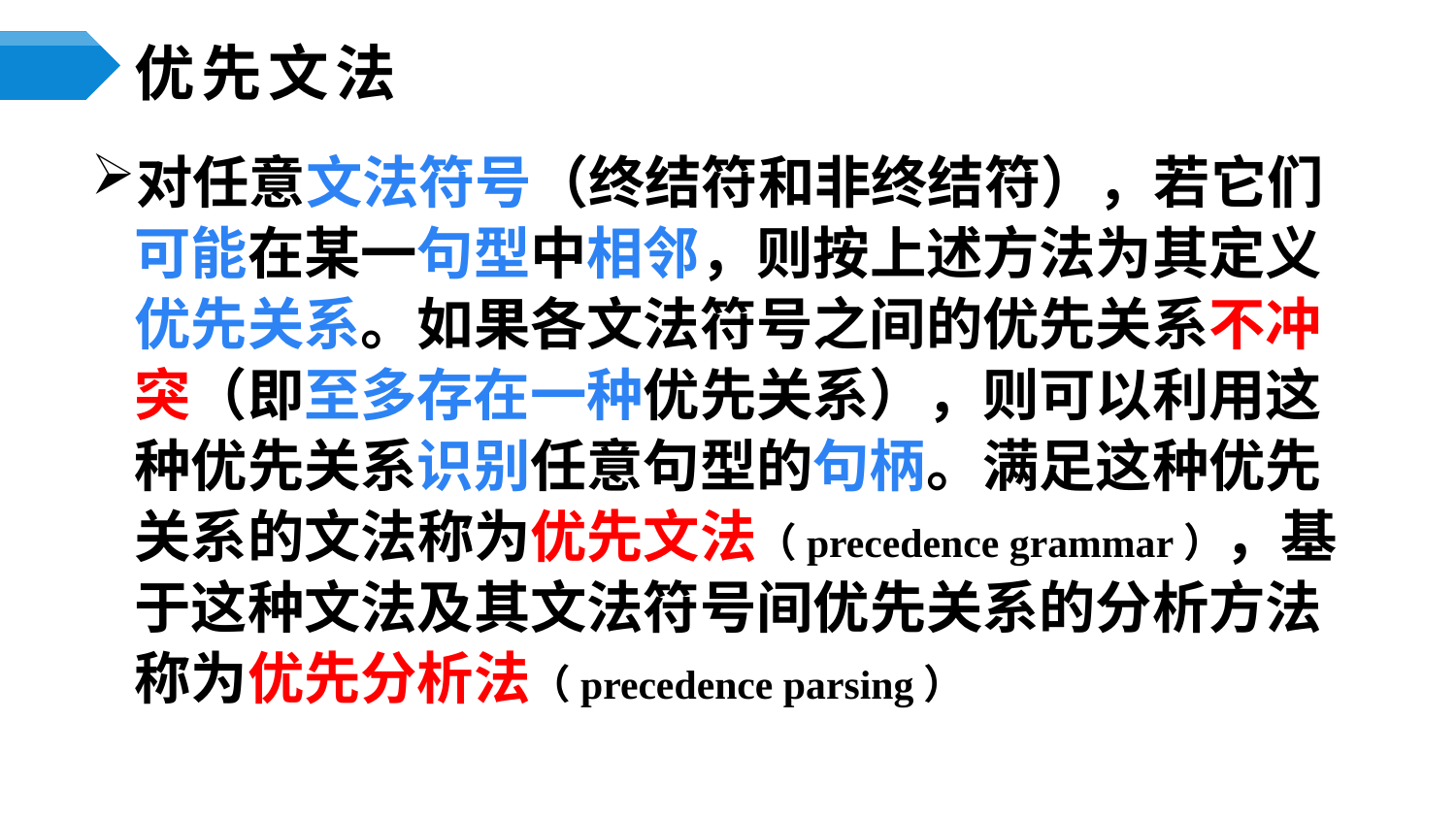

# 优先文法
对任意文法符号（终结符和非终结符），若它们可能在某一句型中相邻，则按上述方法为其定义优先关系。如果各文法符号之间的优先关系不冲突（即至多存在一种优先关系），则可以利用这种优先关系识别任意句型的句柄。满足这种优先关系的文法称为优先文法（precedence grammar），基于这种文法及其文法符号间优先关系的分析方法称为优先分析法（precedence parsing）